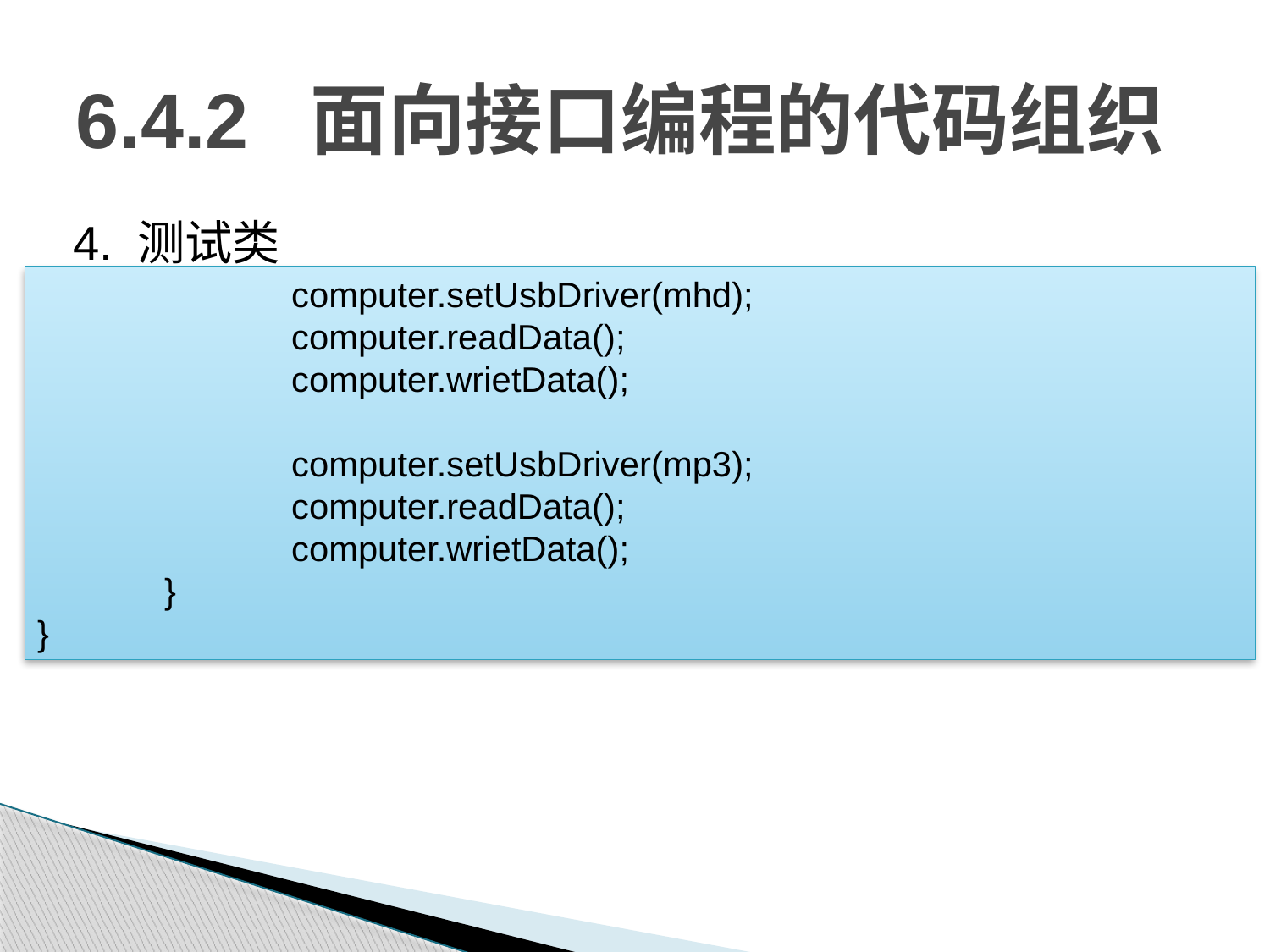

# 6.4.2  面向接口编程的代码组织
4. 测试类
		computer.setUsbDriver(mhd);
		computer.readData();
		computer.wrietData();

		computer.setUsbDriver(mp3);
		computer.readData();
		computer.wrietData();
	}
}